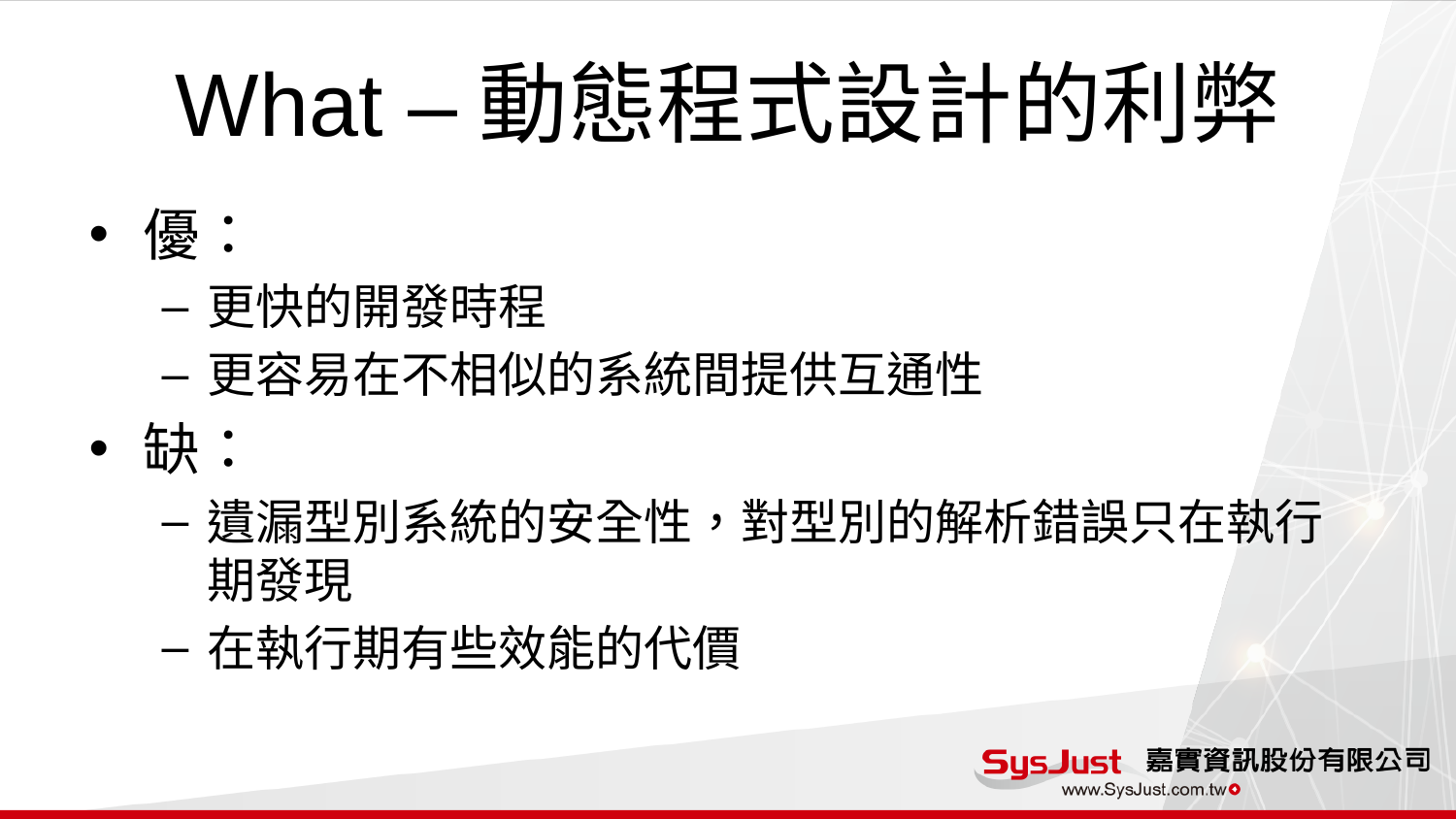

# What –動態程式設計的利弊
優：
更快的開發時程
更容易在不相似的系統間提供互通性
缺：
遺漏型別系統的安全性，對型別的解析錯誤只在執行期發現
在執行期有些效能的代價